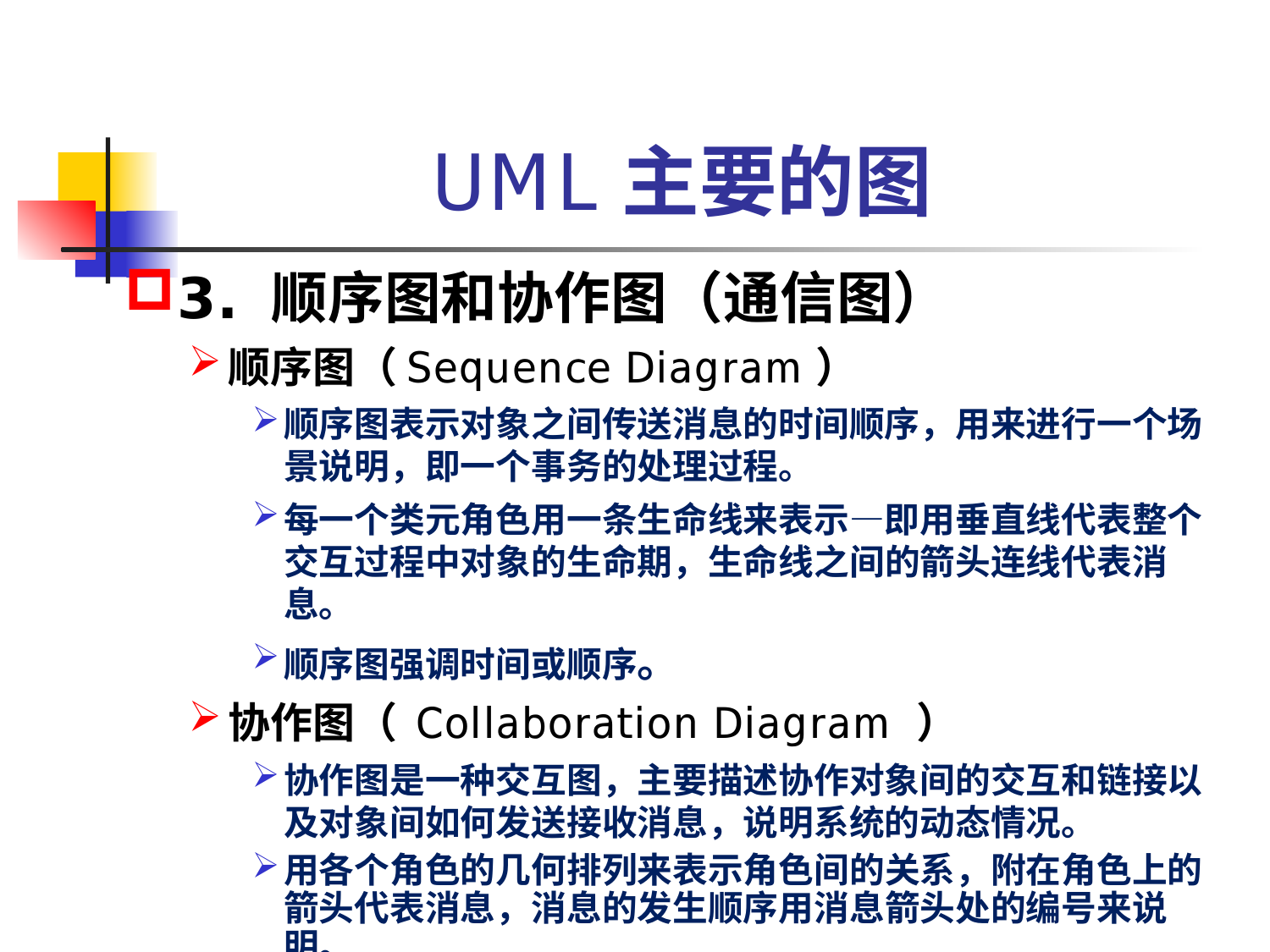

# UML主要的图
3. 顺序图和协作图（通信图）
顺序图（Sequence Diagram）
顺序图表示对象之间传送消息的时间顺序，用来进行一个场景说明，即一个事务的处理过程。
每一个类元角色用一条生命线来表示—即用垂直线代表整个交互过程中对象的生命期，生命线之间的箭头连线代表消息。
顺序图强调时间或顺序。
协作图（ Collaboration Diagram ）
协作图是一种交互图，主要描述协作对象间的交互和链接以及对象间如何发送接收消息，说明系统的动态情况。
用各个角色的几何排列来表示角色间的关系，附在角色上的箭头代表消息，消息的发生顺序用消息箭头处的编号来说明。
协作图强调上下文，uml 2.0之后更改为通信图。